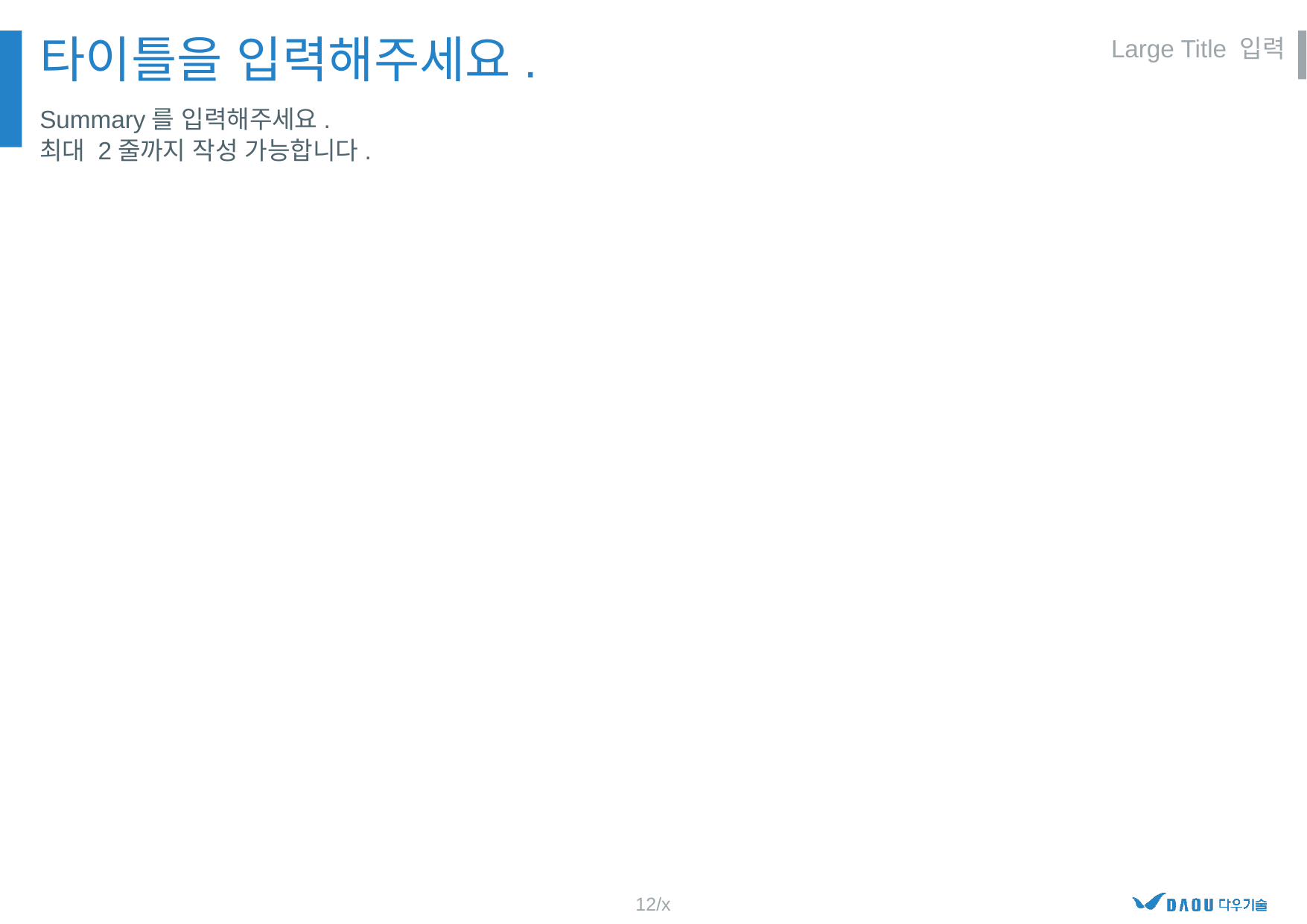

타이틀을 입력해주세요.
Large Title 입력
Summary를 입력해주세요.
최대 2줄까지 작성 가능합니다.